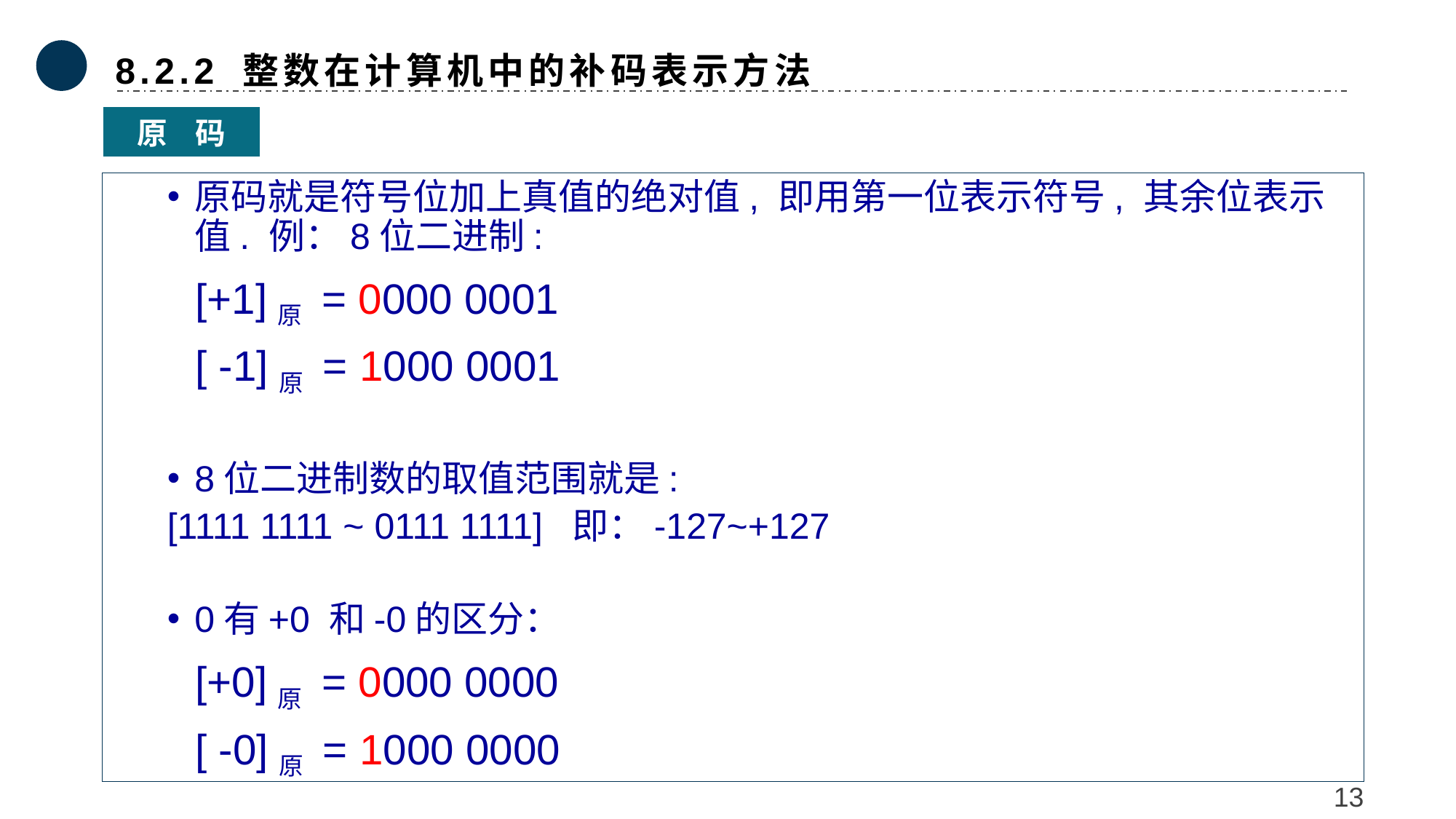

8.2.2 整数在计算机中的补码表示方法

原    码
原码就是符号位加上真值的绝对值, 即用第一位表示符号, 其余位表示值. 例：8位二进制:
       [+1]原 = 0000 0001
       [ -1]原 = 1000 0001

8位二进制数的取值范围就是:
[1111 1111 ~ 0111 1111]  即：-127~+127

0有+0 和-0的区分：
       [+0]原 = 0000 0000
       [ -0]原 = 1000 0000